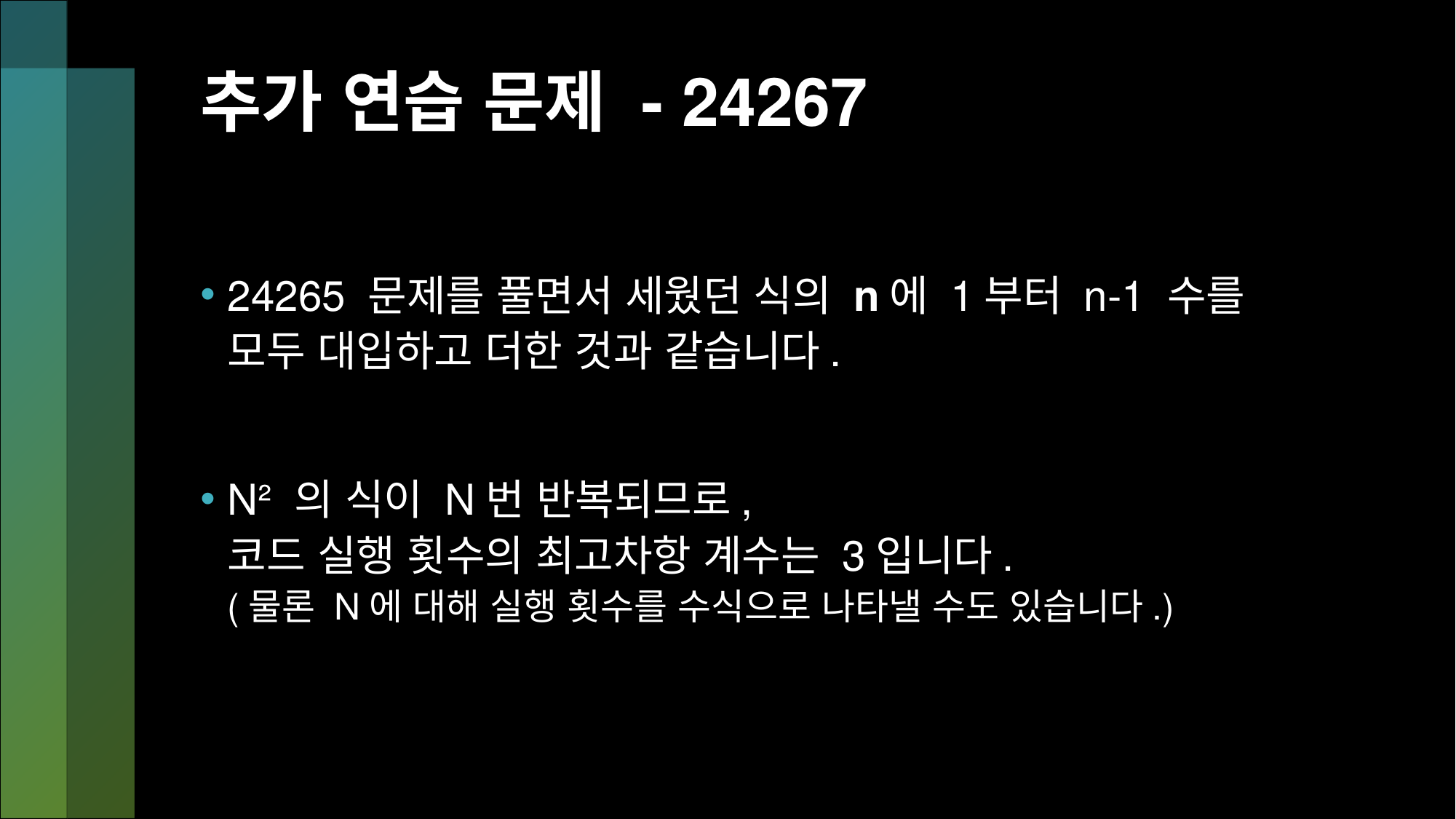

# 추가 연습 문제 - 24267
24265 문제를 풀면서 세웠던 식의 n에 1부터 n-1 수를 모두 대입하고 더한 것과 같습니다.

N² 의 식이 N번 반복되므로,
코드 실행 횟수의 최고차항 계수는 3입니다.
(물론 N에 대해 실행 횟수를 수식으로 나타낼 수도 있습니다.)